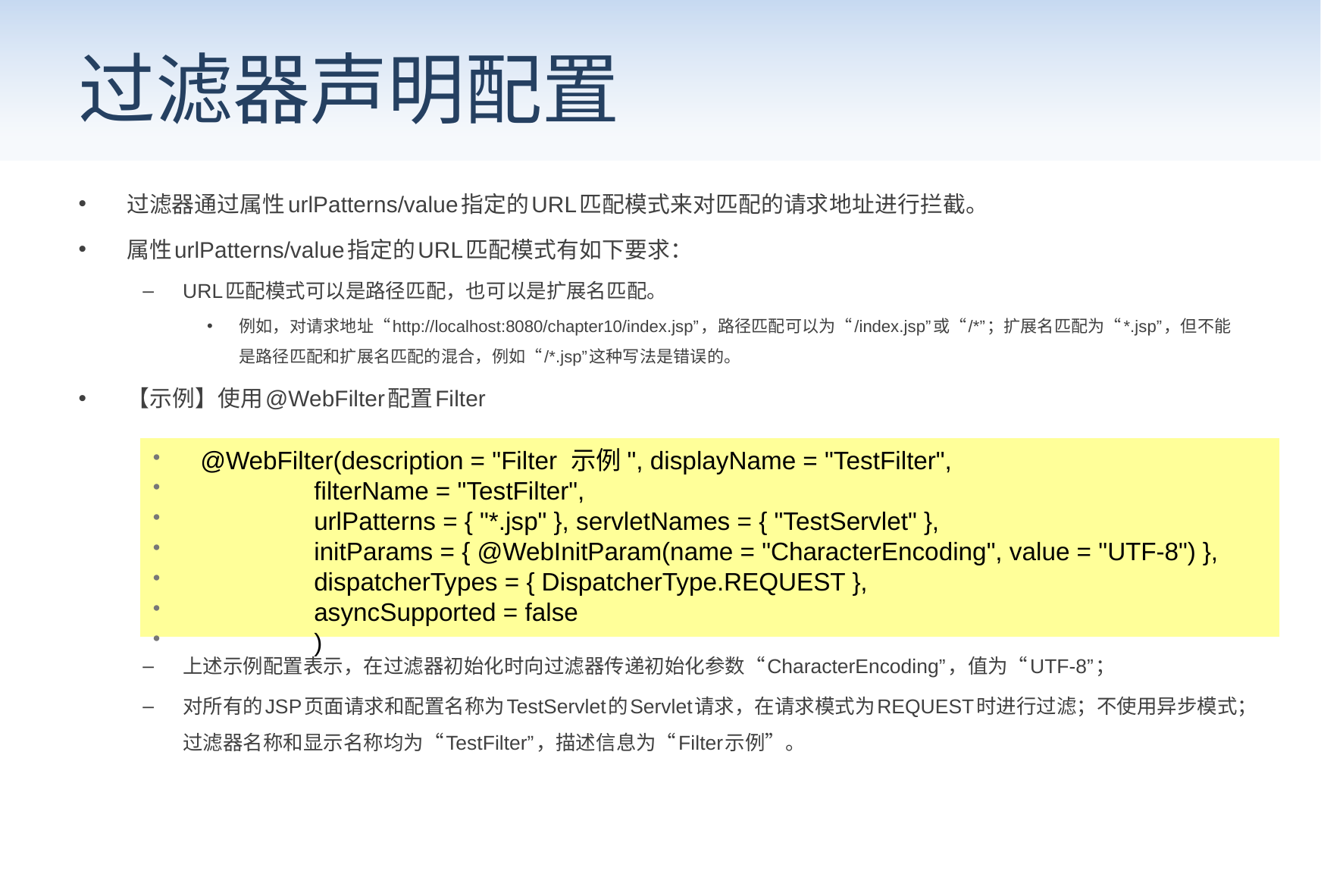

# 过滤器声明配置
过滤器通过属性urlPatterns/value指定的URL匹配模式来对匹配的请求地址进行拦截。
属性urlPatterns/value指定的URL匹配模式有如下要求：
URL匹配模式可以是路径匹配，也可以是扩展名匹配。
例如，对请求地址“http://localhost:8080/chapter10/index.jsp”，路径匹配可以为“/index.jsp”或“/*”；扩展名匹配为“*.jsp”，但不能是路径匹配和扩展名匹配的混合，例如“/*.jsp”这种写法是错误的。
【示例】使用@WebFilter配置Filter

上述示例配置表示，在过滤器初始化时向过滤器传递初始化参数“CharacterEncoding”，值为“UTF-8”；
对所有的JSP页面请求和配置名称为TestServlet的Servlet请求，在请求模式为REQUEST时进行过滤；不使用异步模式；过滤器名称和显示名称均为“TestFilter”，描述信息为“Filter示例”。

@WebFilter(description = "Filter 示例", displayName = "TestFilter",
	filterName = "TestFilter",
	urlPatterns = { "*.jsp" }, servletNames = { "TestServlet" },
	initParams = { @WebInitParam(name = "CharacterEncoding", value = "UTF-8") },
	dispatcherTypes = { DispatcherType.REQUEST },
	asyncSupported = false
	)